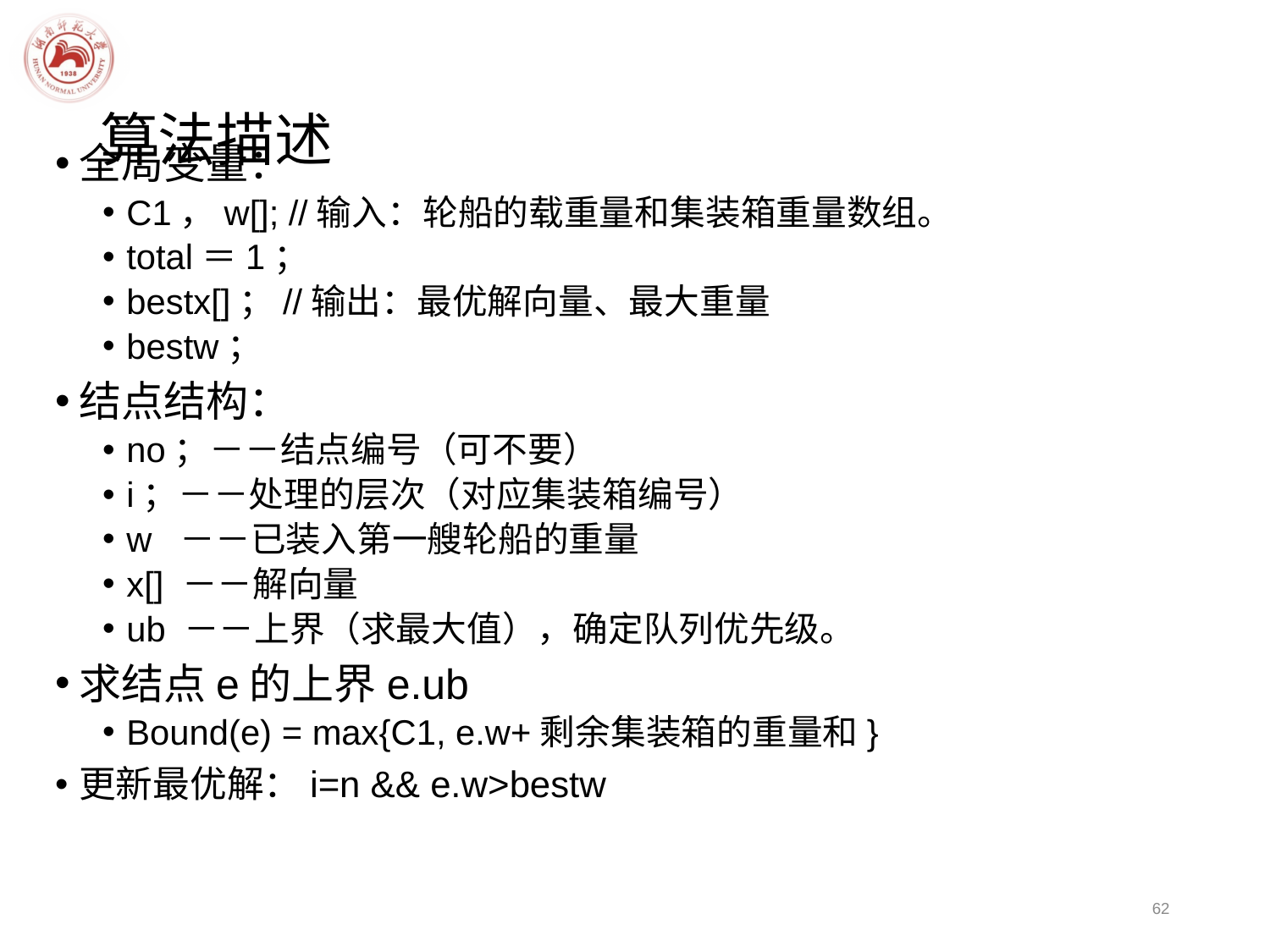

# 算法描述
全局变量：
C1，w[]; //输入：轮船的载重量和集装箱重量数组。
total＝1；
bestx[]；//输出：最优解向量、最大重量
bestw；
结点结构：
no；－－结点编号（可不要）
i；－－处理的层次（对应集装箱编号）
w  －－已装入第一艘轮船的重量
x[] －－解向量
ub －－上界（求最大值），确定队列优先级。
求结点e的上界e.ub
Bound(e) = max{C1, e.w+剩余集装箱的重量和}
更新最优解：i=n && e.w>bestw
62